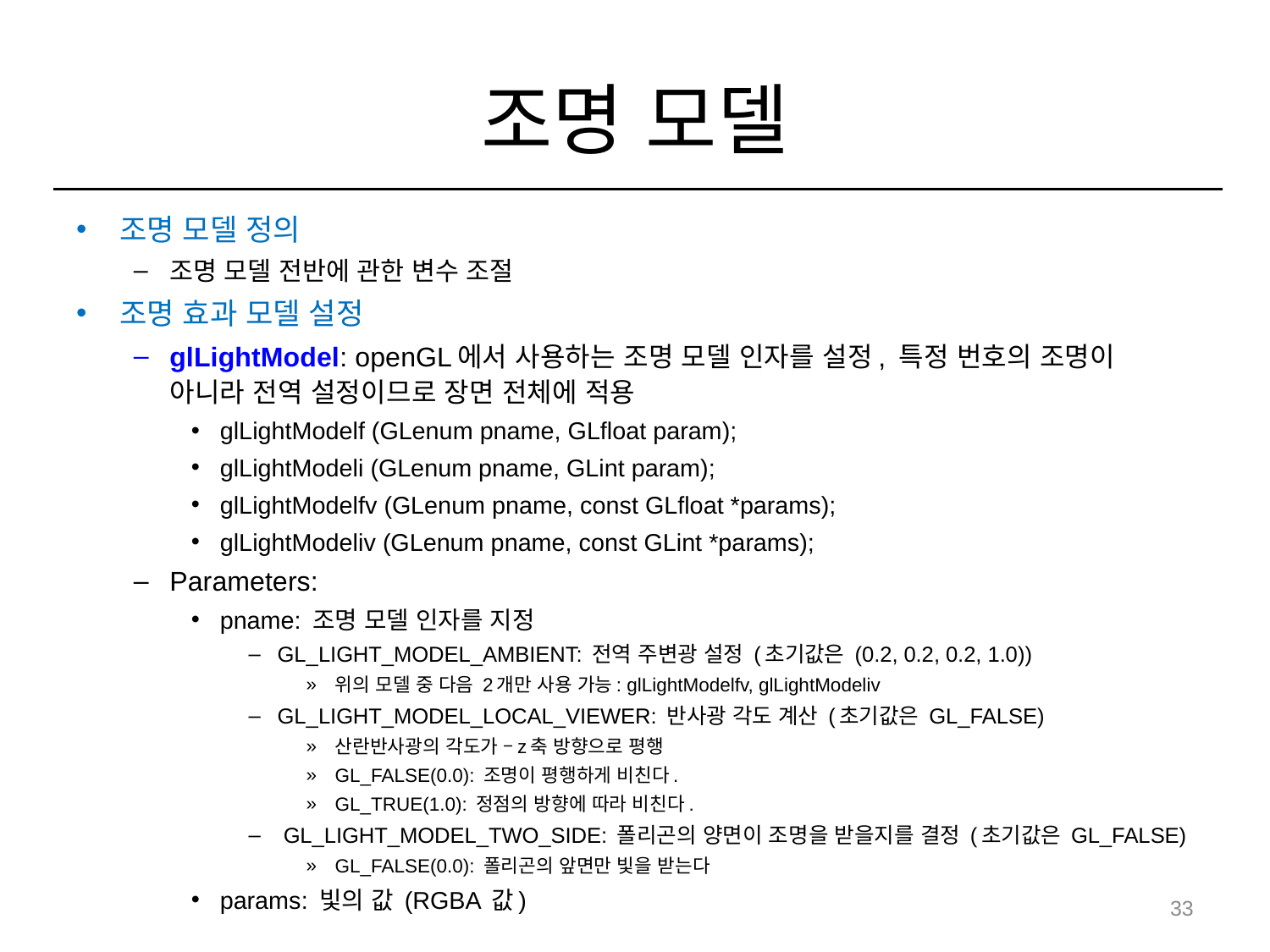

# 조명 모델
조명 모델 정의
조명 모델 전반에 관한 변수 조절
조명 효과 모델 설정
glLightModel: openGL에서 사용하는 조명 모델 인자를 설정, 특정 번호의 조명이 아니라 전역 설정이므로 장면 전체에 적용
glLightModelf (GLenum pname, GLfloat param);
glLightModeli (GLenum pname, GLint param);
glLightModelfv (GLenum pname, const GLfloat *params);
glLightModeliv (GLenum pname, const GLint *params);
Parameters:
pname: 조명 모델 인자를 지정
GL_LIGHT_MODEL_AMBIENT: 전역 주변광 설정 (초기값은 (0.2, 0.2, 0.2, 1.0))
위의 모델 중 다음 2개만 사용 가능: glLightModelfv, glLightModeliv
GL_LIGHT_MODEL_LOCAL_VIEWER: 반사광 각도 계산 (초기값은 GL_FALSE)
산란반사광의 각도가 –z축 방향으로 평행
GL_FALSE(0.0): 조명이 평행하게 비친다.
GL_TRUE(1.0): 정점의 방향에 따라 비친다.
 GL_LIGHT_MODEL_TWO_SIDE: 폴리곤의 양면이 조명을 받을지를 결정 (초기값은 GL_FALSE)
GL_FALSE(0.0): 폴리곤의 앞면만 빛을 받는다
params: 빛의 값 (RGBA 값)
33